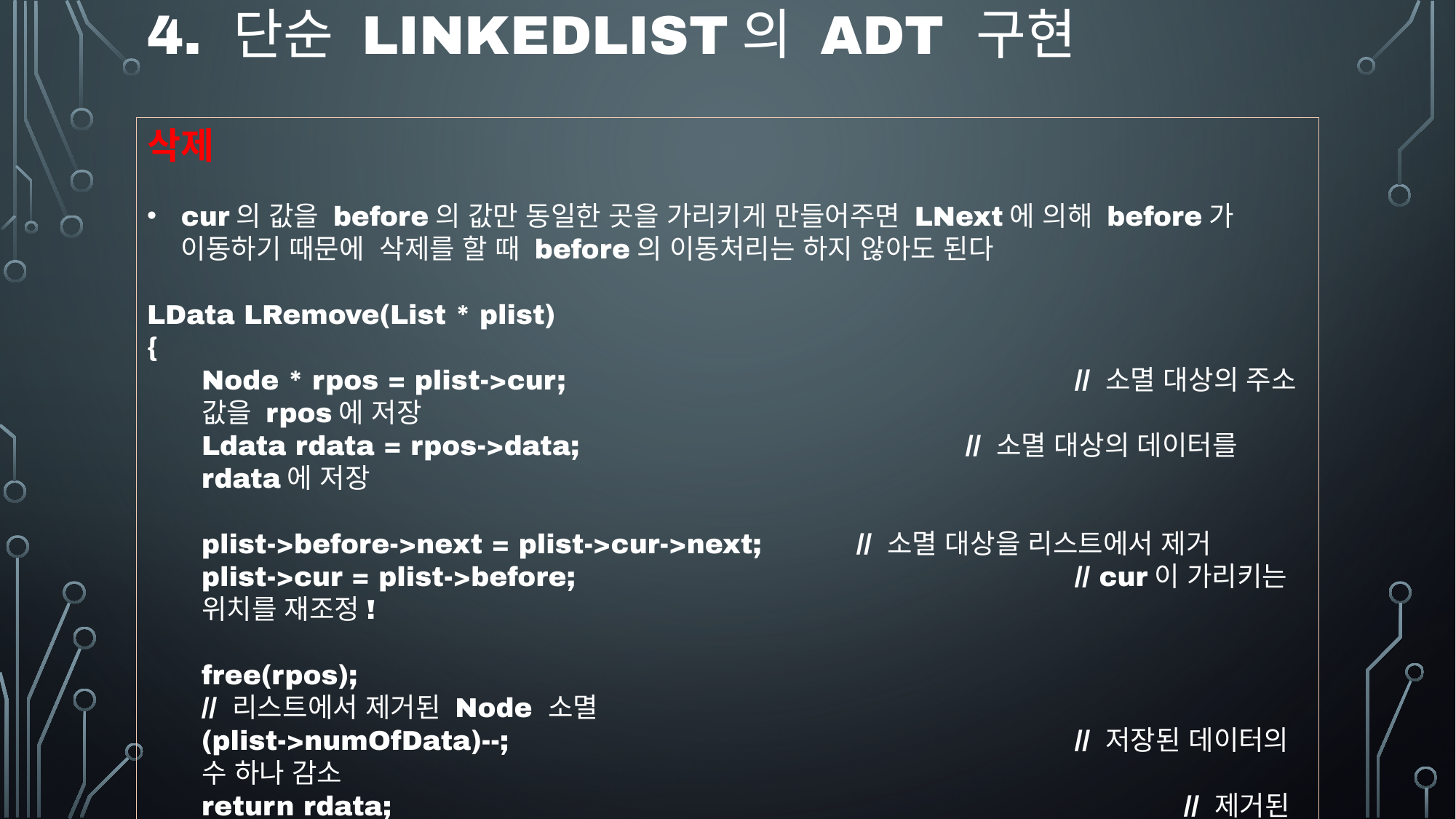

# 4. 단순 LinkedList의 ADT 구현
삭제

cur의 값을 before의 값만 동일한 곳을 가리키게 만들어주면 LNext에 의해 before가 이동하기 때문에  삭제를 할 때 before의 이동처리는 하지 않아도 된다

LData LRemove(List * plist)
{
Node * rpos = plist->cur; 					// 소멸 대상의 주소 값을 rpos에 저장
Ldata rdata = rpos->data; 				// 소멸 대상의 데이터를 rdata에 저장

plist->before->next = plist->cur->next;	// 소멸 대상을 리스트에서 제거
plist->cur = plist->before;					// cur이 가리키는 위치를 재조정!

free(rpos);									// 리스트에서 제거된 Node 소멸
(plist->numOfData)--;						// 저장된 데이터의 수 하나 감소
return rdata;								// 제거된 Node의 데이터 반환
}